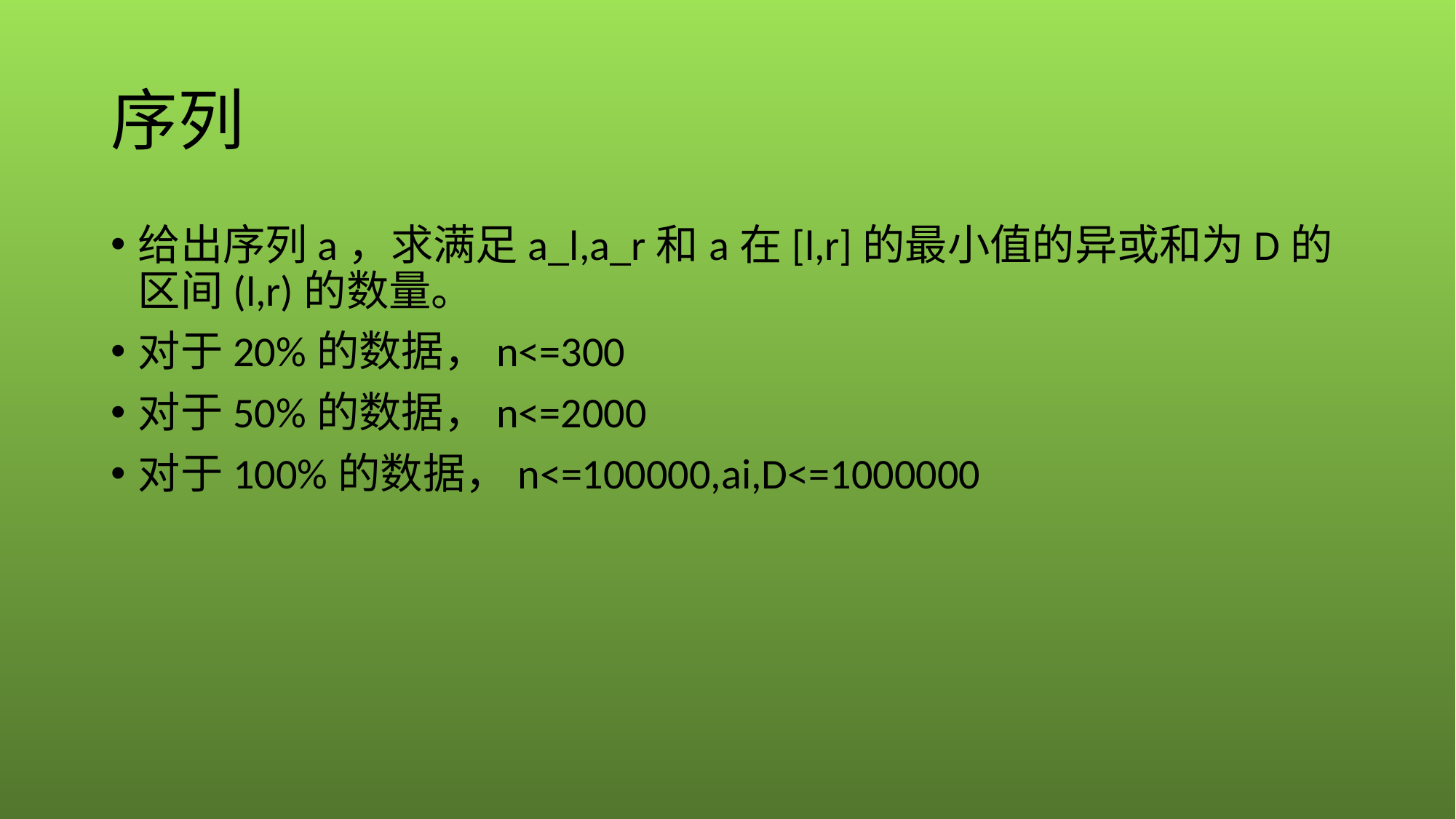

# 序列
给出序列a，求满足a_l,a_r和a在[l,r]的最小值的异或和为D的区间(l,r)的数量。
对于20%的数据，n<=300
对于50%的数据，n<=2000
对于100%的数据，n<=100000,ai,D<=1000000